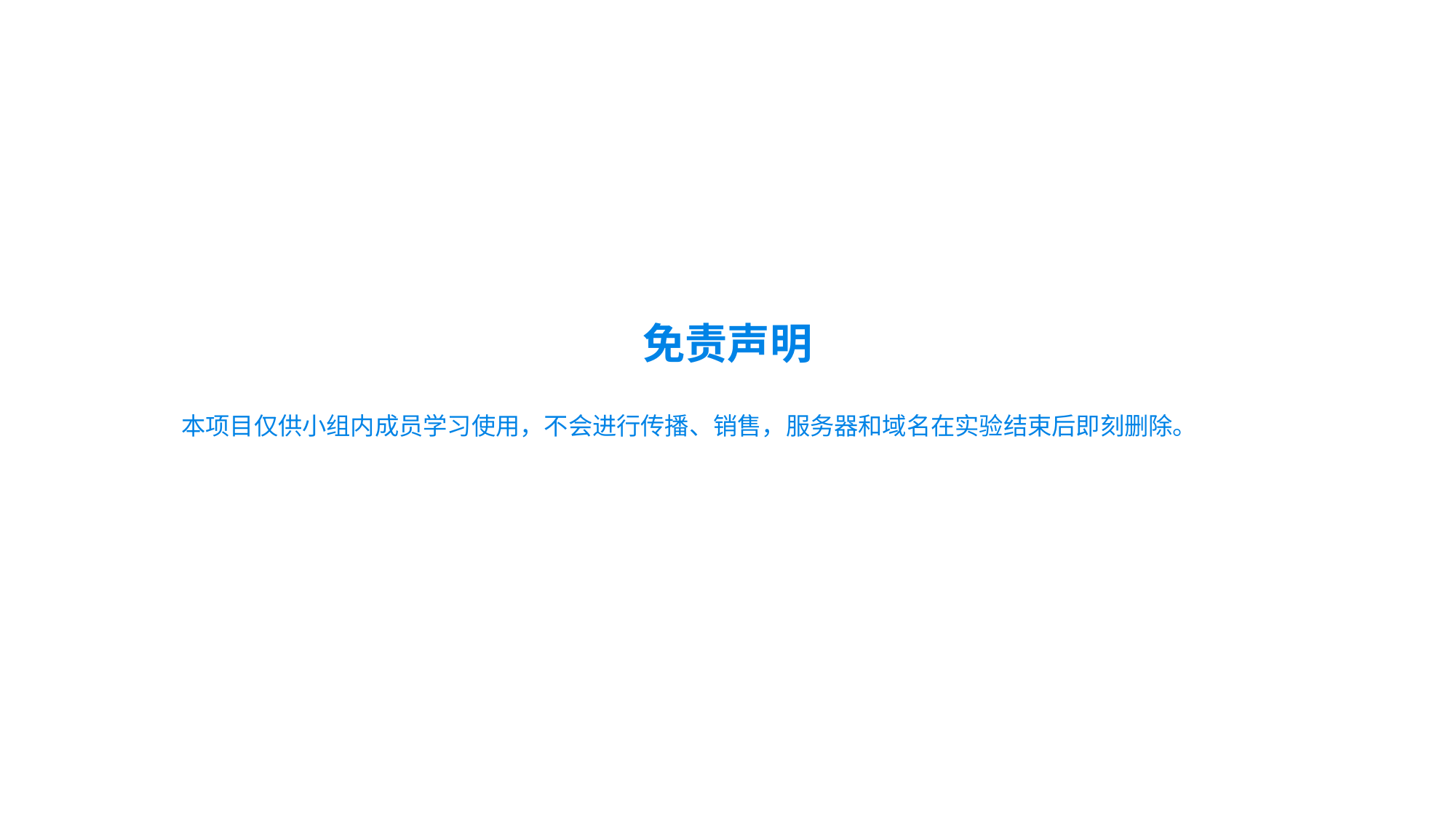

免责声明

本项目仅供小组内成员学习使用，不会进行传播、销售，服务器和域名在实验结束后即刻删除。